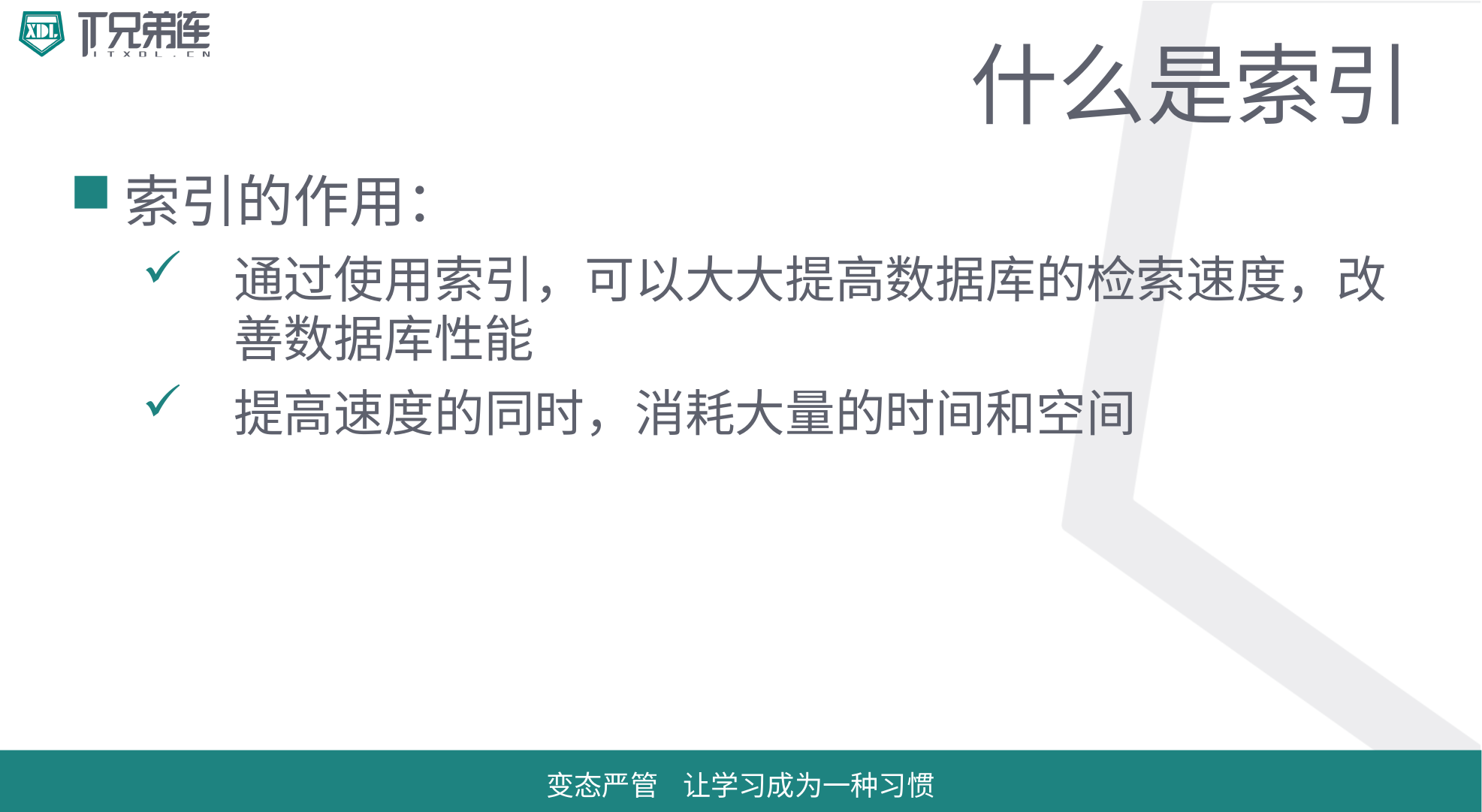

# 什么是索引
索引的作用：
通过使用索引，可以大大提高数据库的检索速度，改善数据库性能
提高速度的同时，消耗大量的时间和空间